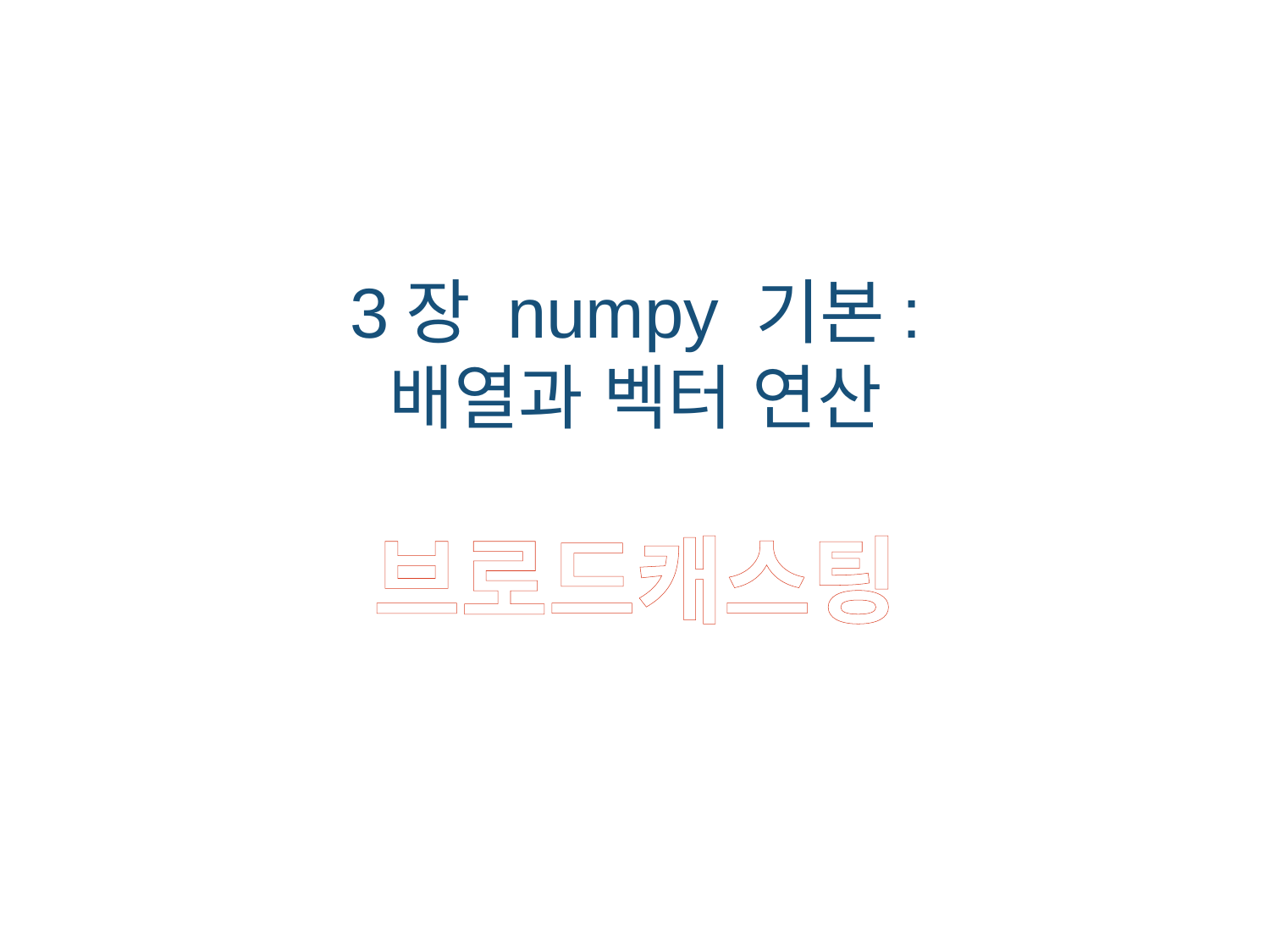

3장 numpy 기본:
배열과 벡터 연산
브로드캐스팅